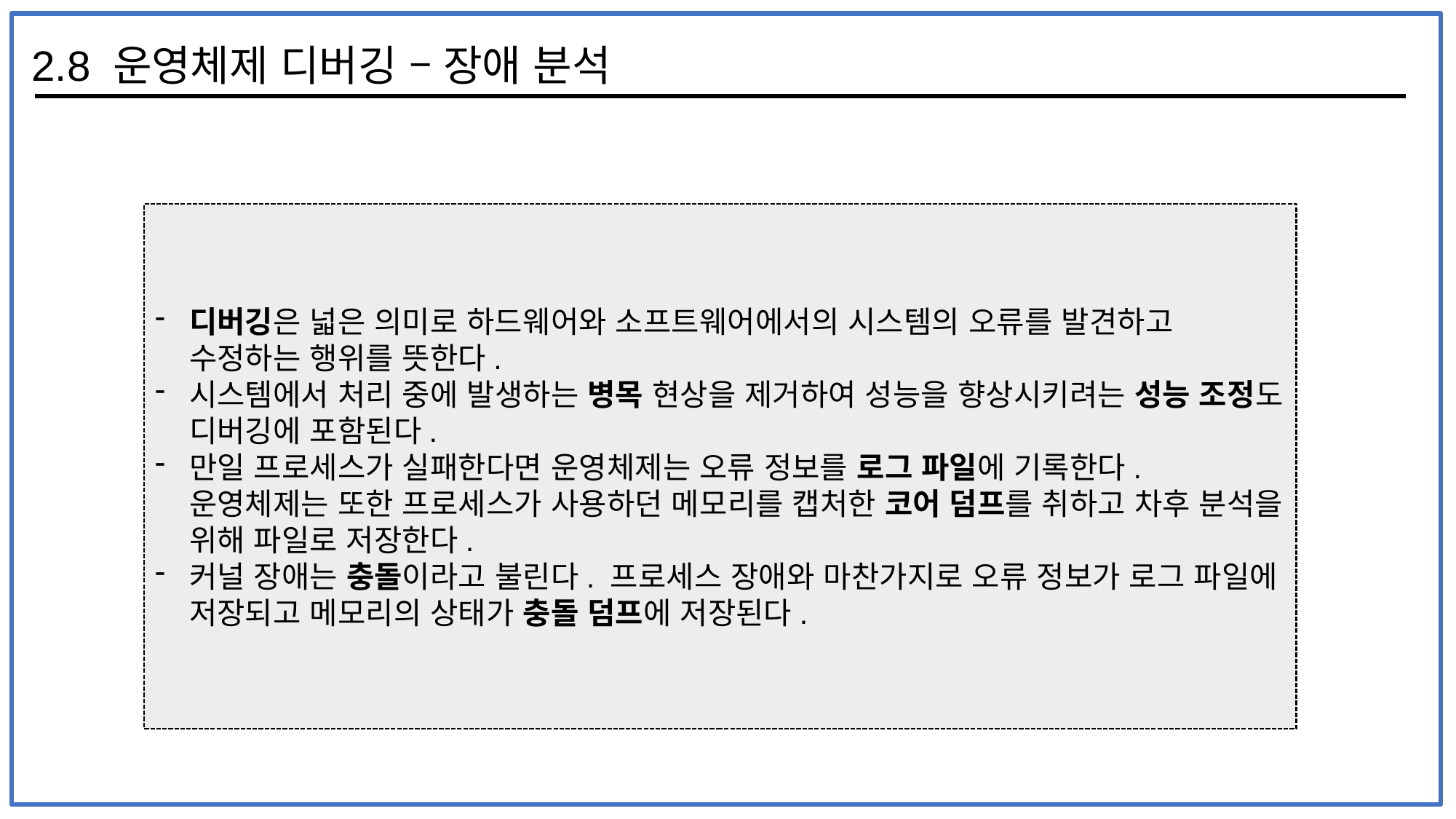

2.8 운영체제 디버깅 – 장애 분석
디버깅은 넓은 의미로 하드웨어와 소프트웨어에서의 시스템의 오류를 발견하고 수정하는 행위를 뜻한다.
시스템에서 처리 중에 발생하는 병목 현상을 제거하여 성능을 향상시키려는 성능 조정도 디버깅에 포함된다.
만일 프로세스가 실패한다면 운영체제는 오류 정보를 로그 파일에 기록한다. 운영체제는 또한 프로세스가 사용하던 메모리를 캡처한 코어 덤프를 취하고 차후 분석을 위해 파일로 저장한다.
커널 장애는 충돌이라고 불린다. 프로세스 장애와 마찬가지로 오류 정보가 로그 파일에 저장되고 메모리의 상태가 충돌 덤프에 저장된다.